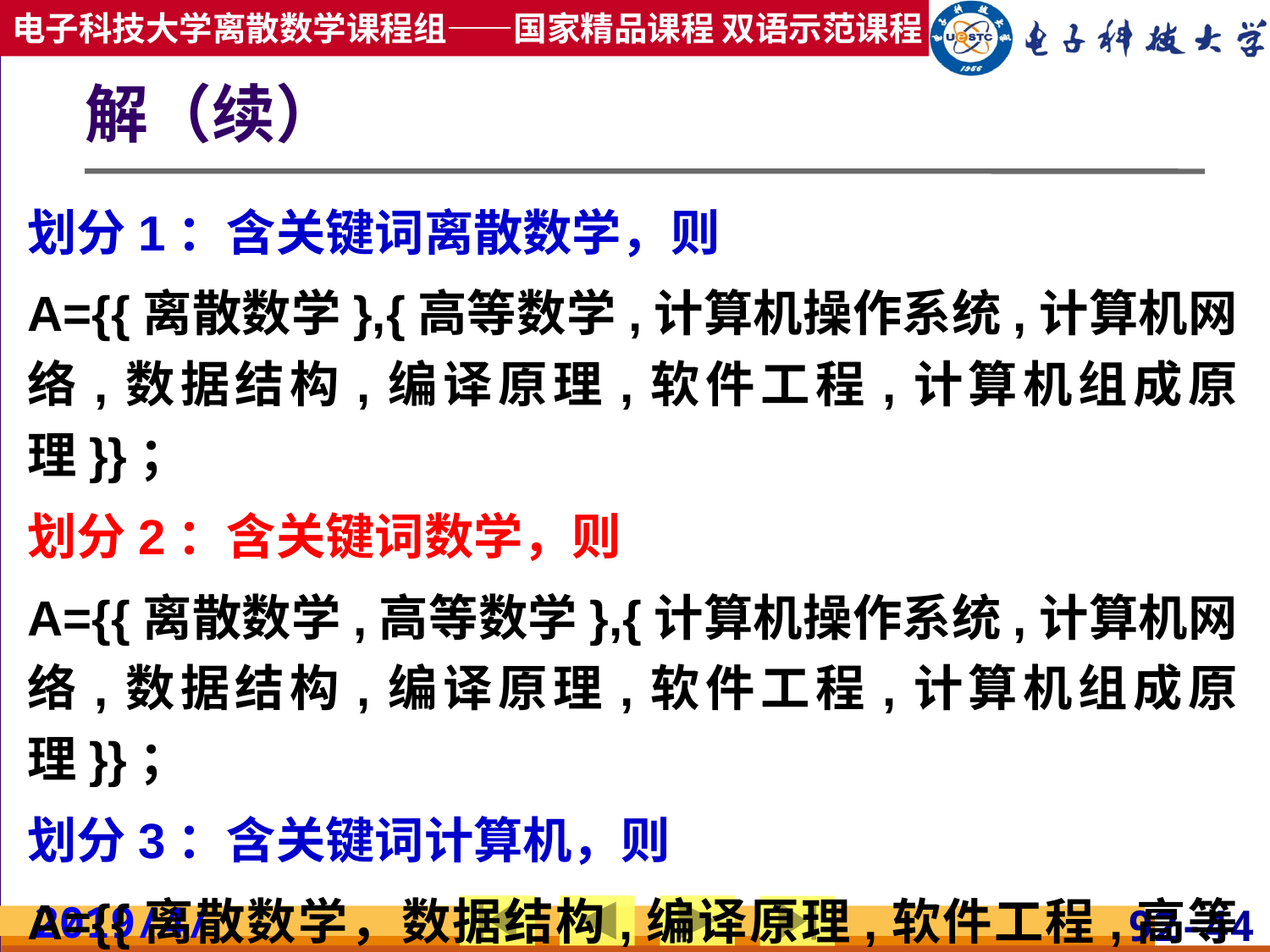

# 解（续）
划分1：含关键词离散数学，则
A={{离散数学},{高等数学,计算机操作系统,计算机网络,数据结构,编译原理,软件工程,计算机组成原理}}；
划分2：含关键词数学，则
A={{离散数学,高等数学},{计算机操作系统,计算机网络,数据结构,编译原理,软件工程,计算机组成原理}}；
划分3：含关键词计算机，则
A={{离散数学，数据结构,编译原理,软件工程,高等数学},{计算机操作系统,计算机网络,计算机组成原理}}。
2019/4/17